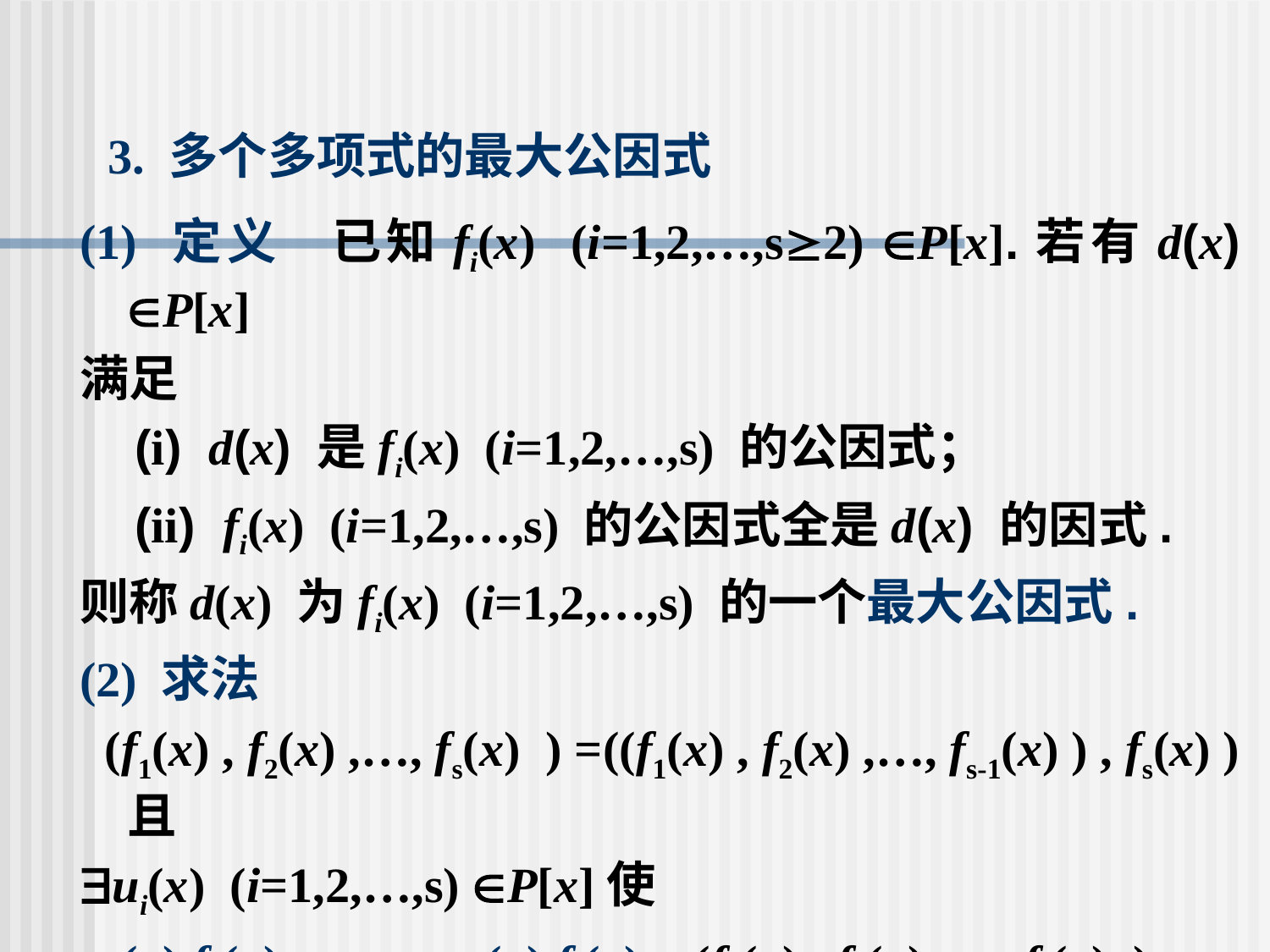

# 3. 多个多项式的最大公因式
(1) 定义   已知fi(x)  (i=1,2,…,s≥2) ∈P[x].若有d(x) ∈P[x]
满足
    (i)  d(x) 是fi(x)  (i=1,2,…,s) 的公因式；
    (ii)  fi(x)  (i=1,2,…,s) 的公因式全是d(x) 的因式.
则称d(x) 为fi(x)  (i=1,2,…,s) 的一个最大公因式.
(2) 求法
  (f1(x) , f2(x) ,…, fs(x)  ) =((f1(x) , f2(x) ,…, fs-1(x) ) , fs(x) ) 且
∃ui(x)  (i=1,2,…,s) ∈P[x]使
u1(x) f1(x) +⋅⋅⋅+ us(x) fs(x) = (f1(x) , f2(x) ,…, fs(x)  )